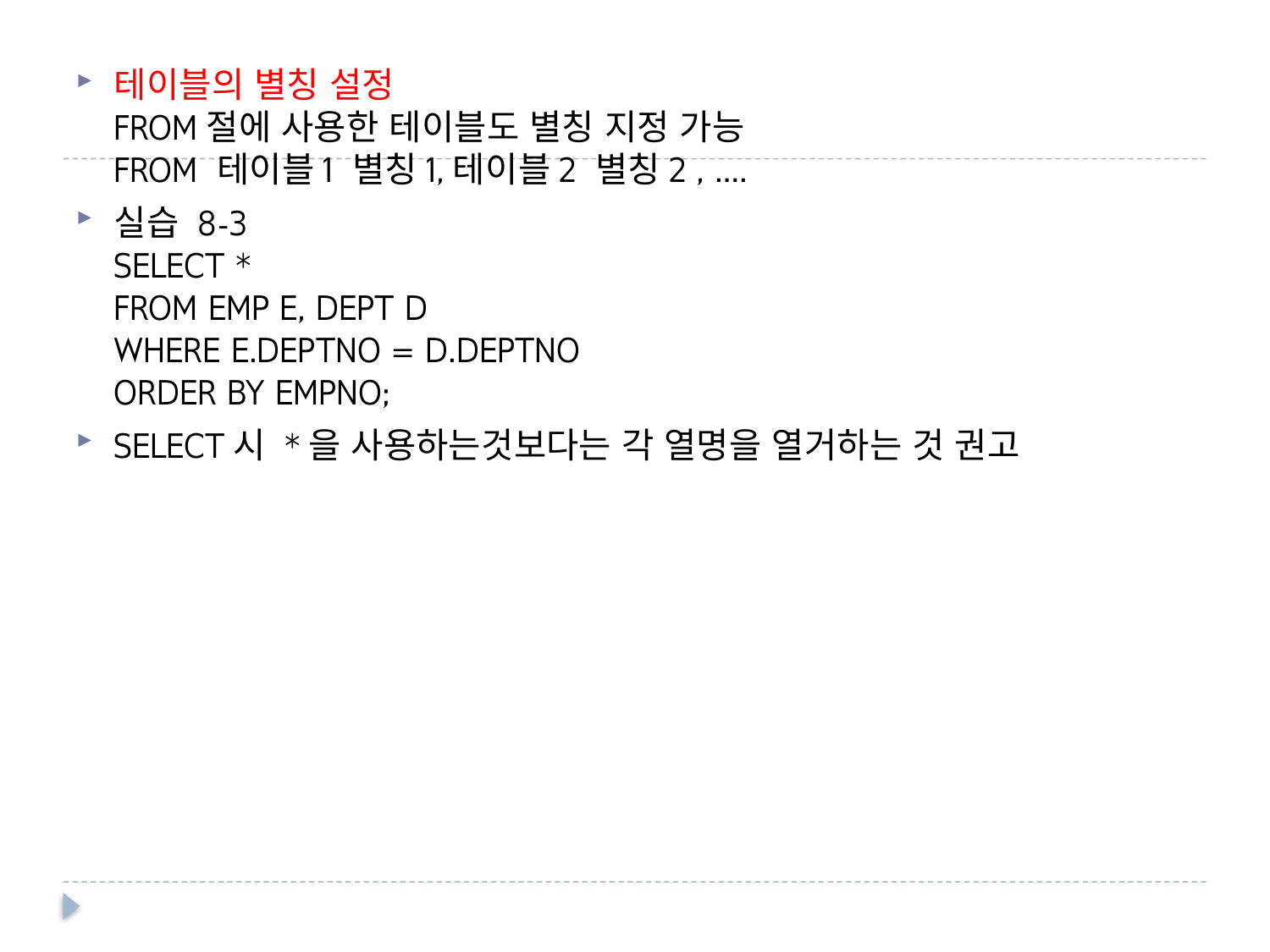

테이블의 별칭 설정
FROM절에 사용한 테이블도 별칭 지정 가능
FROM 테이블1 별칭1,테이블2 별칭2 , ….
실습 8-3
SELECT *
FROM EMP E, DEPT D
WHERE E.DEPTNO = D.DEPTNO
ORDER BY EMPNO;
SELECT시 *을 사용하는것보다는 각 열명을 열거하는 것 권고